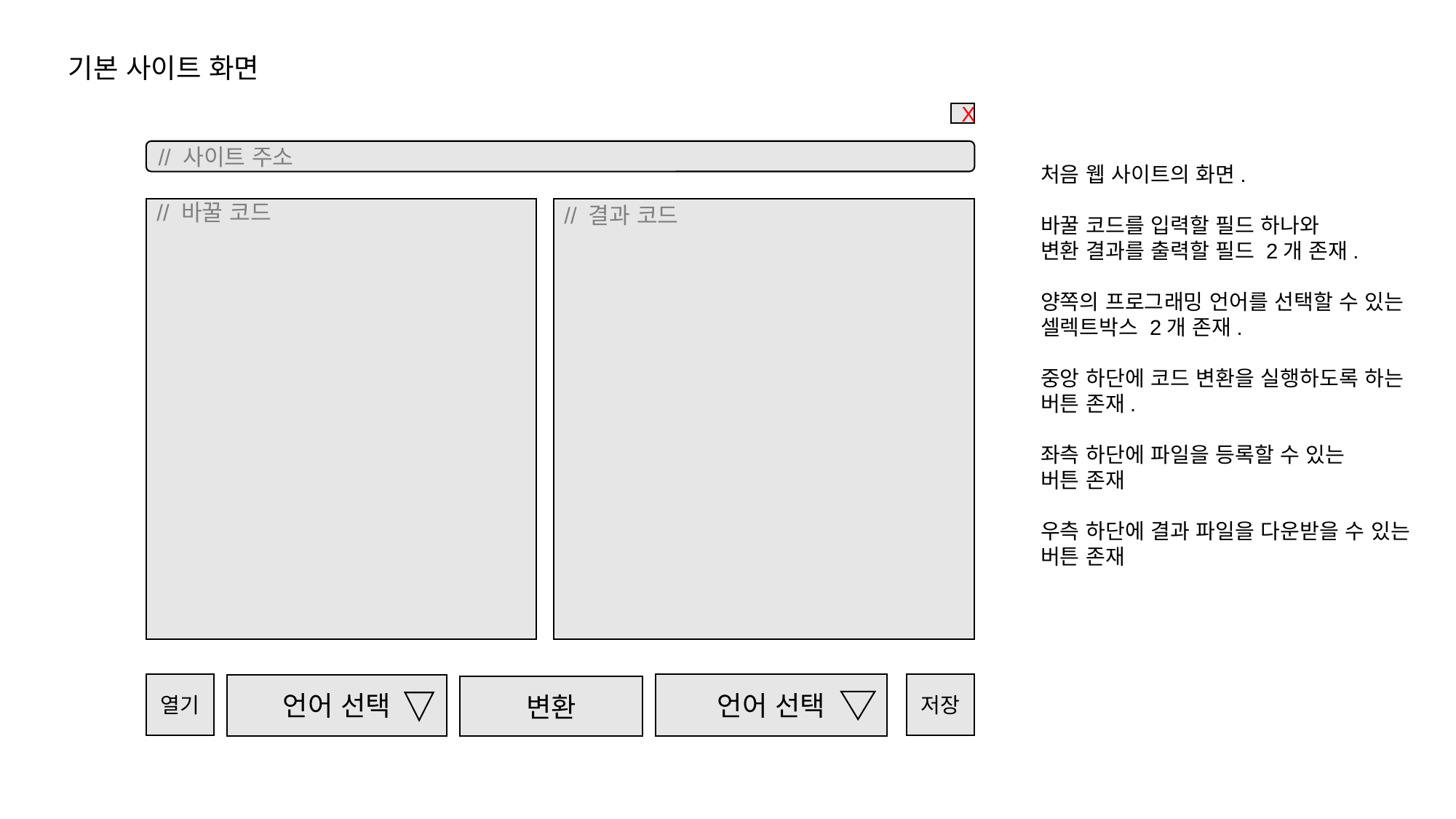

기본 사이트 화면
X
// 사이트 주소
처음 웹 사이트의 화면.

바꿀 코드를 입력할 필드 하나와
변환 결과를 출력할 필드 2개 존재.

양쪽의 프로그래밍 언어를 선택할 수 있는
셀렉트박스 2개 존재.

중앙 하단에 코드 변환을 실행하도록 하는
버튼 존재.

좌측 하단에 파일을 등록할 수 있는
버튼 존재

우측 하단에 결과 파일을 다운받을 수 있는
버튼 존재
// 바꿀 코드

// 결과 코드

열기
저장
언어 선택
언어 선택
변환